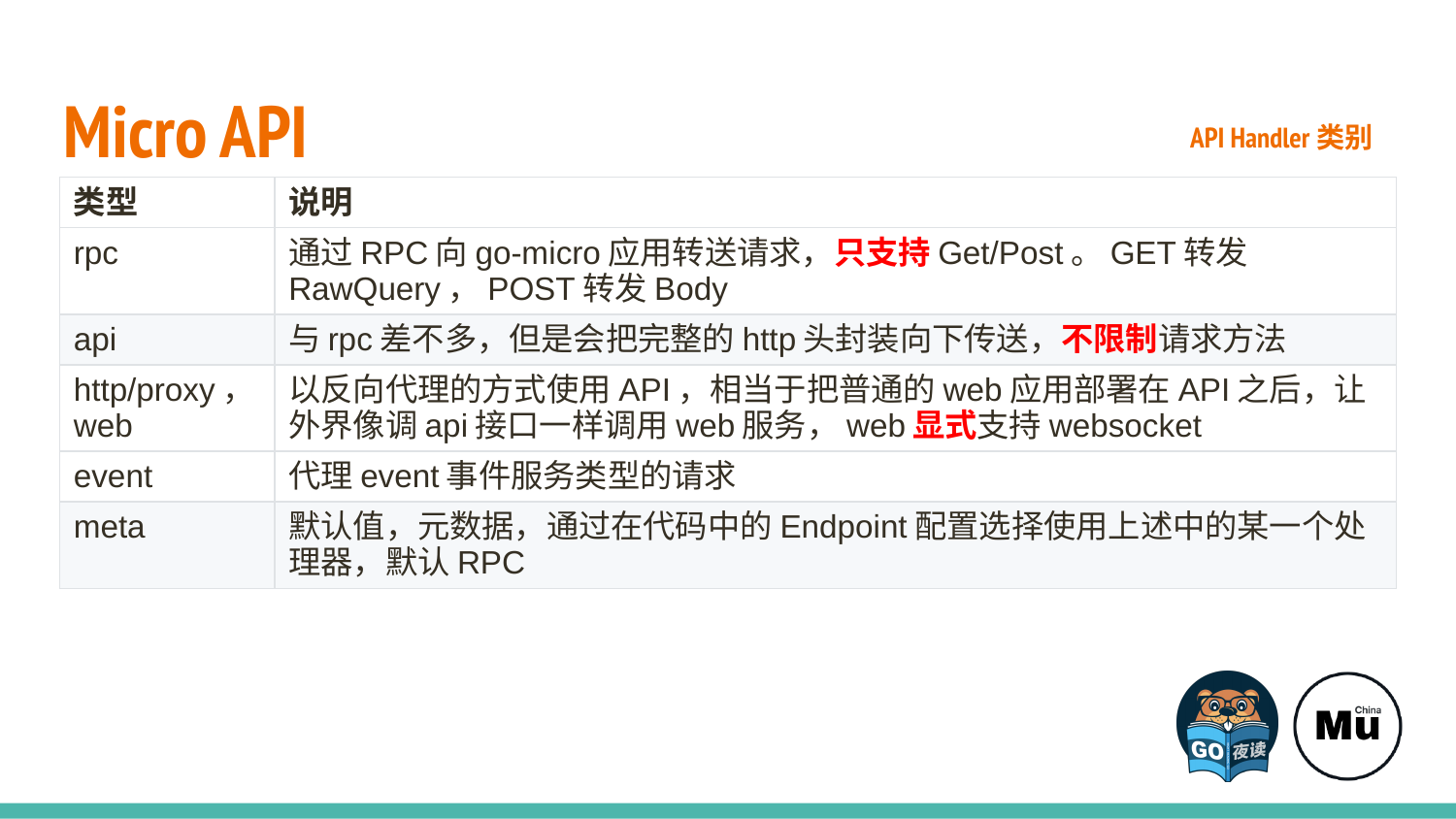

Micro API
API Handler类别
| 类型 | 说明 |
| --- | --- |
| rpc | 通过RPC向go-micro应用转送请求，只支持Get/Post。GET转发RawQuery，POST转发Body |
| api | 与rpc差不多，但是会把完整的http头封装向下传送，不限制请求方法 |
| http/proxy，web | 以反向代理的方式使用API，相当于把普通的web应用部署在API之后，让外界像调api接口一样调用web服务，web显式支持websocket |
| event | 代理event事件服务类型的请求 |
| meta | 默认值，元数据，通过在代码中的Endpoint配置选择使用上述中的某一个处理器，默认RPC |